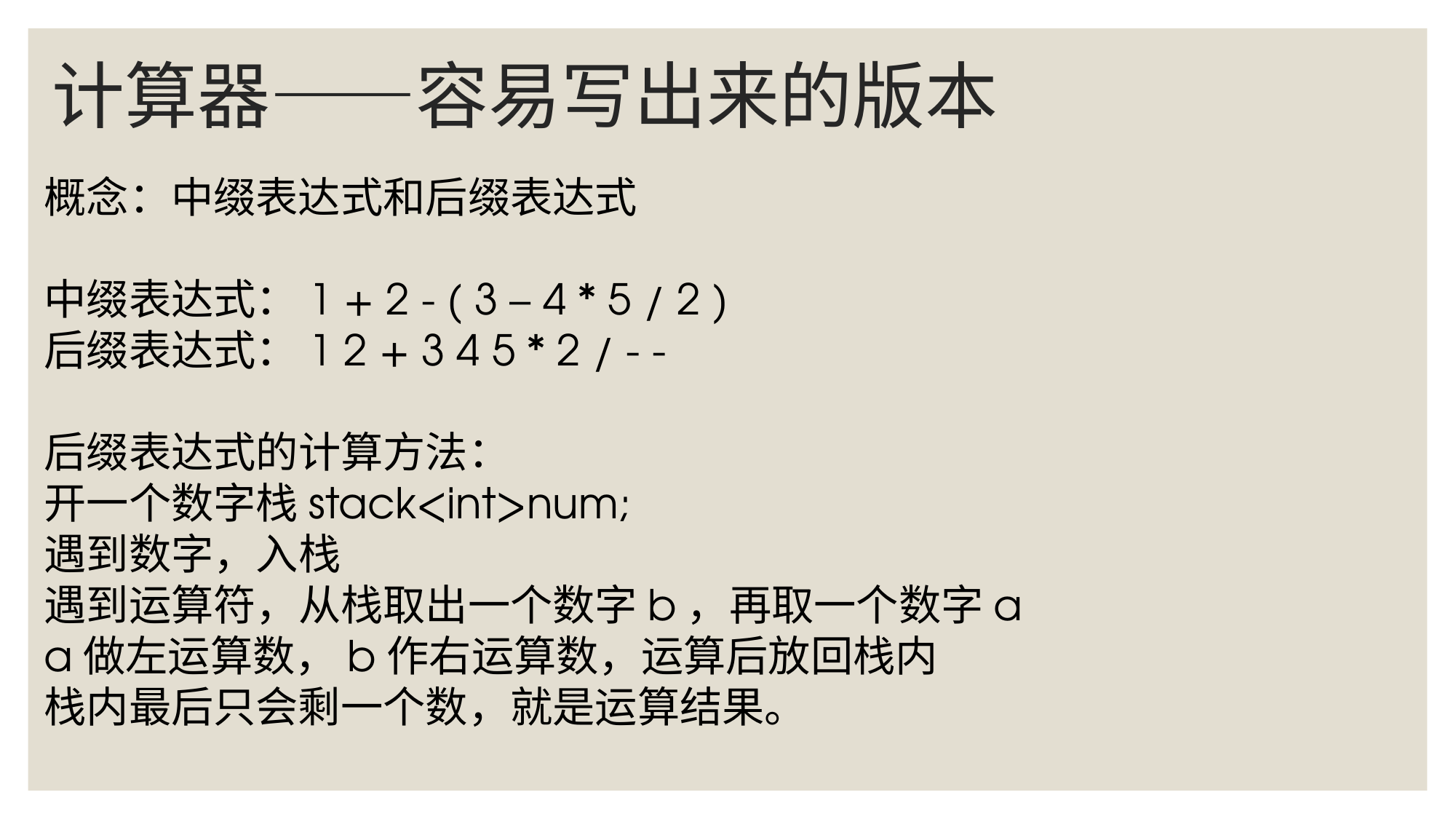

# 计算器——容易写出来的版本
概念：中缀表达式和后缀表达式

中缀表达式：1 + 2 - ( 3 – 4 * 5 / 2 )
后缀表达式：1 2 + 3 4 5 * 2 / - -

后缀表达式的计算方法：
开一个数字栈stack<int>num;
遇到数字，入栈
遇到运算符，从栈取出一个数字b，再取一个数字a
a做左运算数，b作右运算数，运算后放回栈内
栈内最后只会剩一个数，就是运算结果。